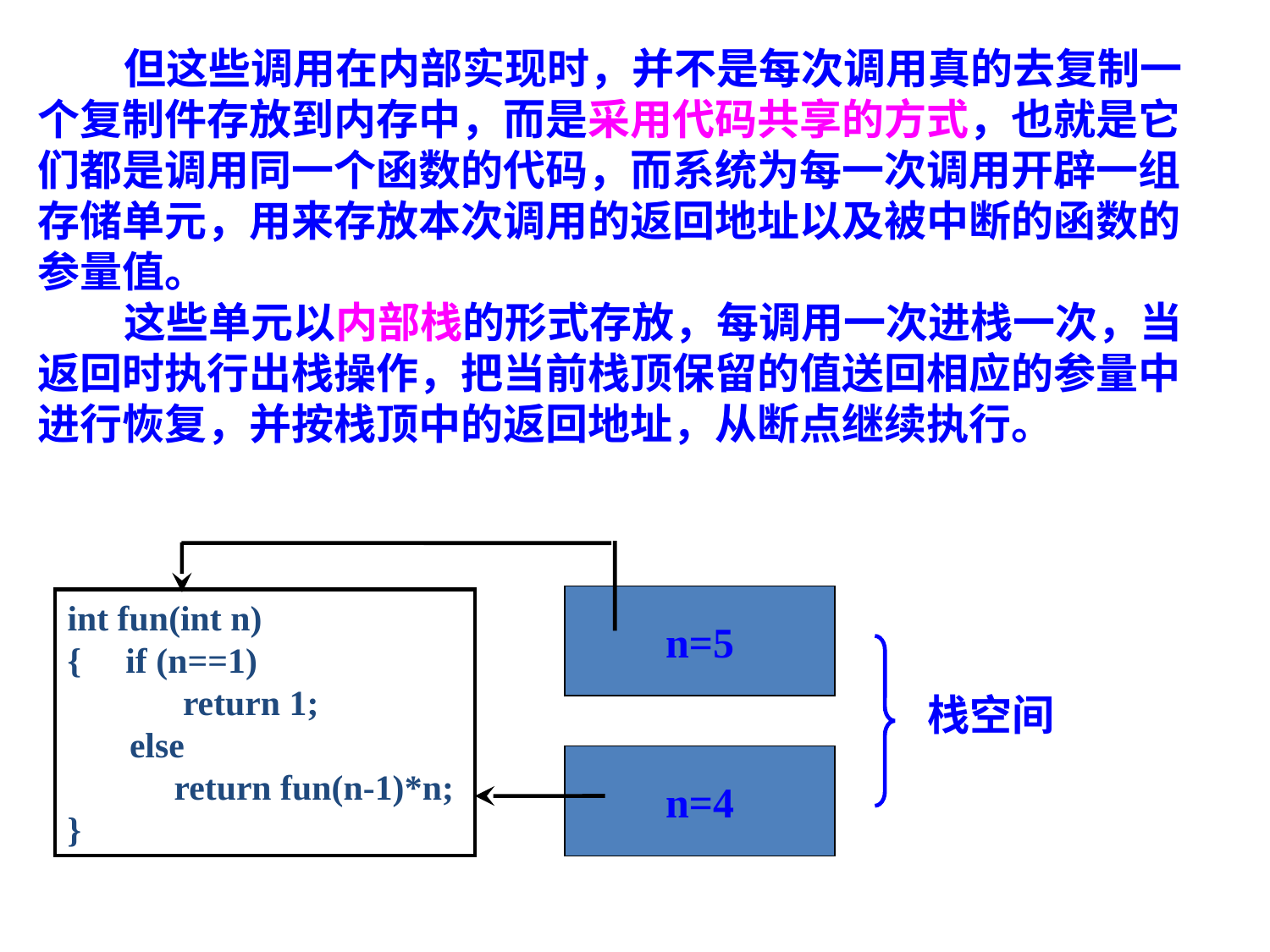

但这些调用在内部实现时，并不是每次调用真的去复制一个复制件存放到内存中，而是采用代码共享的方式，也就是它们都是调用同一个函数的代码，而系统为每一次调用开辟一组存储单元，用来存放本次调用的返回地址以及被中断的函数的参量值。
        这些单元以内部栈的形式存放，每调用一次进栈一次，当返回时执行出栈操作，把当前栈顶保留的值送回相应的参量中进行恢复，并按栈顶中的返回地址，从断点继续执行。

n=5
int fun(int n)
{     if (n==1)
             return 1;
       else
            return fun(n-1)*n;
}

栈空间
n=4